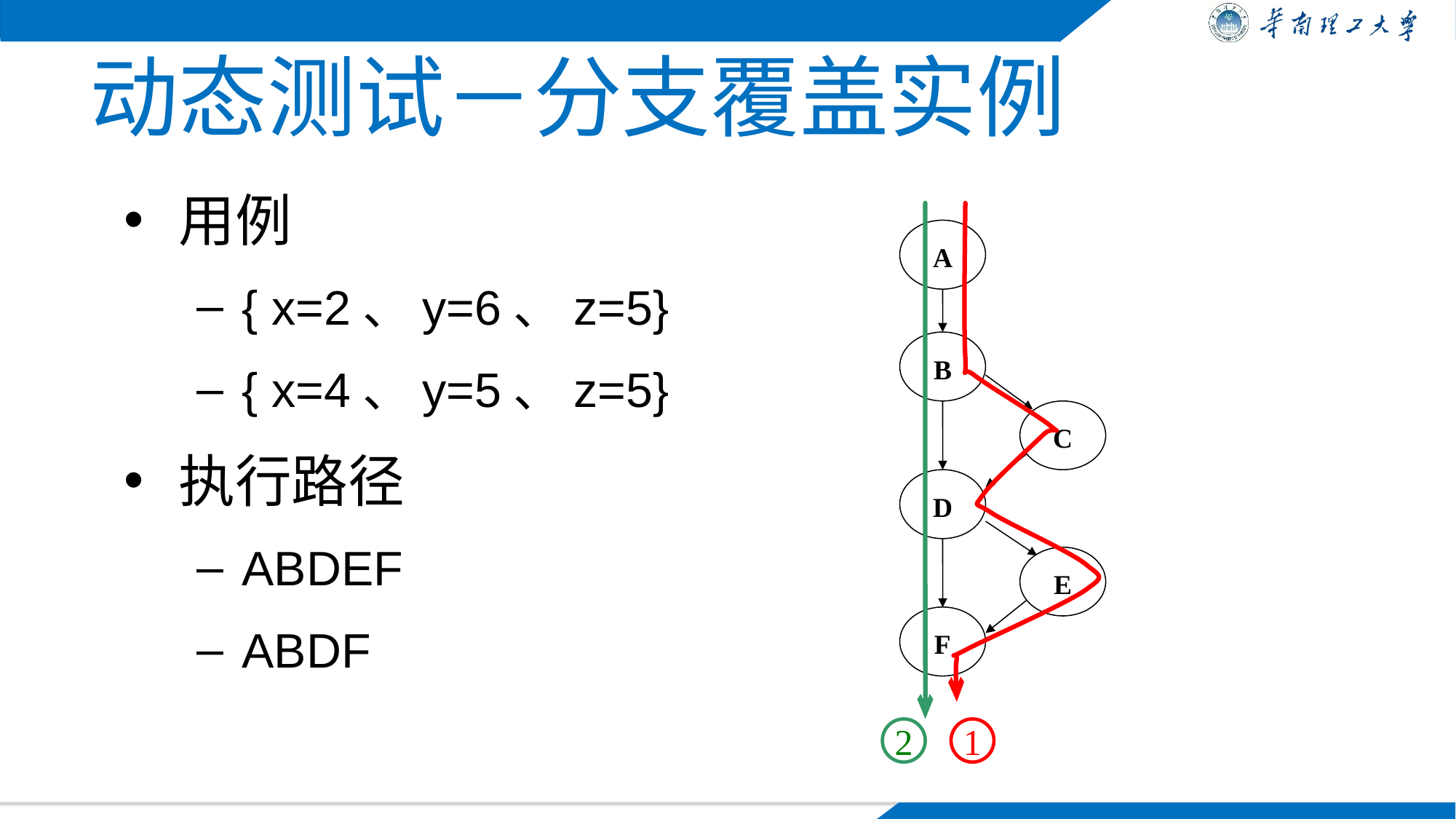

# 动态测试－分支覆盖实例
用例
{ x=2、y=6、z=5}
{ x=4、y=5、z=5}
执行路径
ABDEF
ABDF

A

B

C

D

E

F
2
1
13